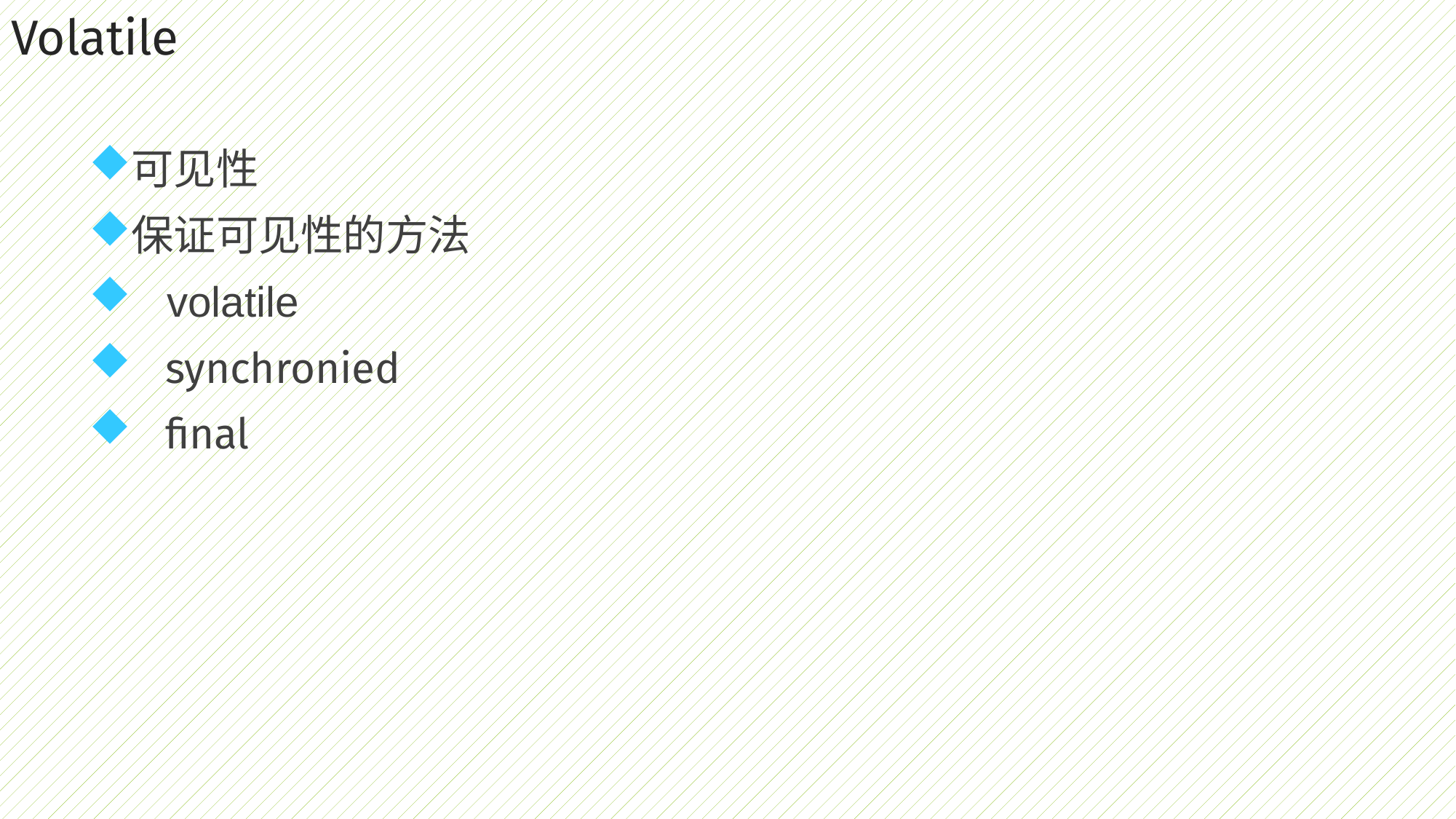

# Volatile
可见性
保证可见性的方法
   volatile
   synchronied
   final